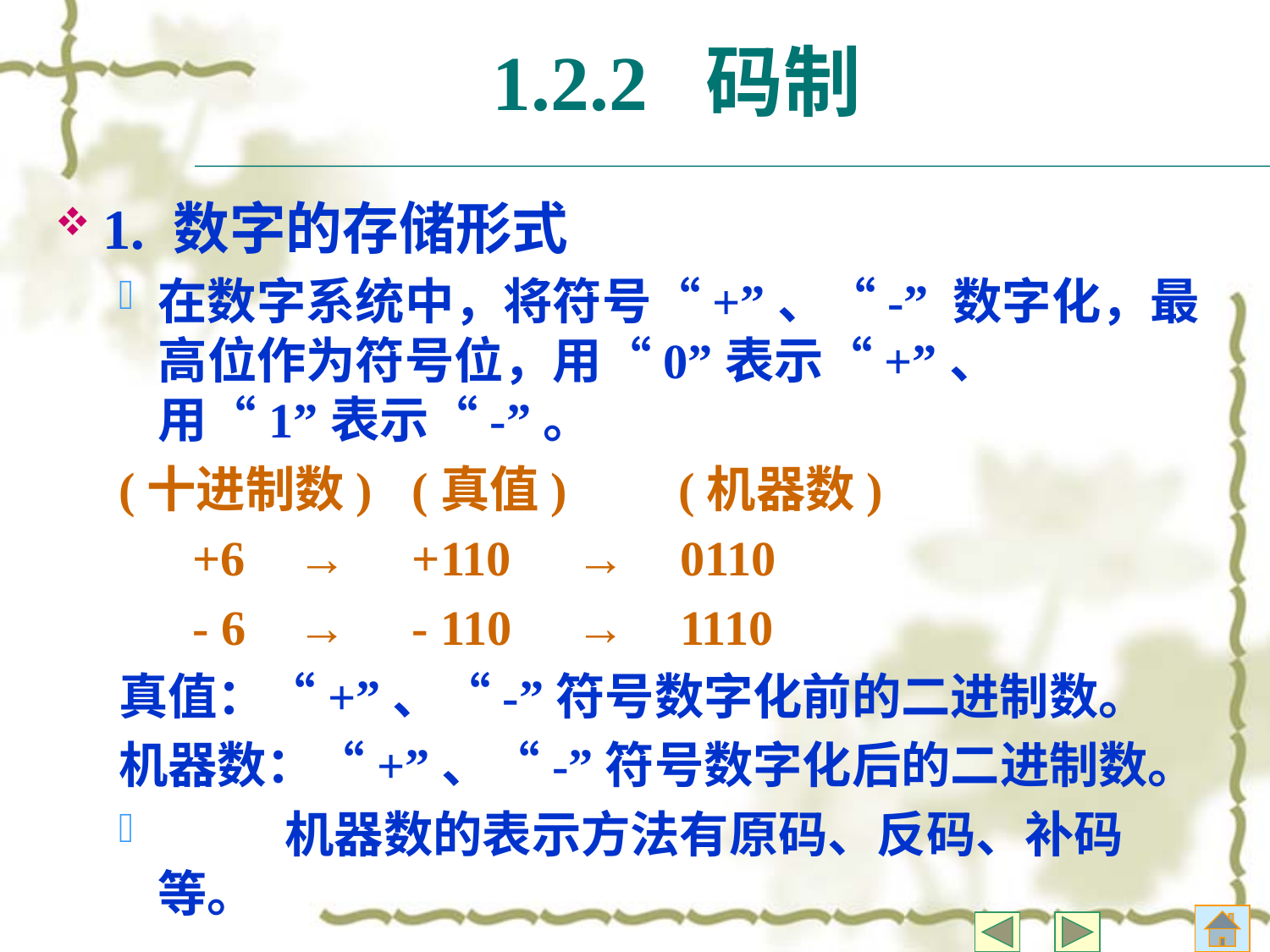

# 1.2.2  码制
1. 数字的存储形式
在数字系统中，将符号“+”、“-” 数字化，最高位作为符号位，用“0”表示“+”、用“1”表示“-”。
(十进制数)	(真值)	 (机器数)
      +6	 →	+110	   →	 0110
      - 6	 → 	- 110	   →	 1110
真值：“+”、“-”符号数字化前的二进制数。
机器数：“+”、“-”符号数字化后的二进制数。
	机器数的表示方法有原码、反码、补码等。